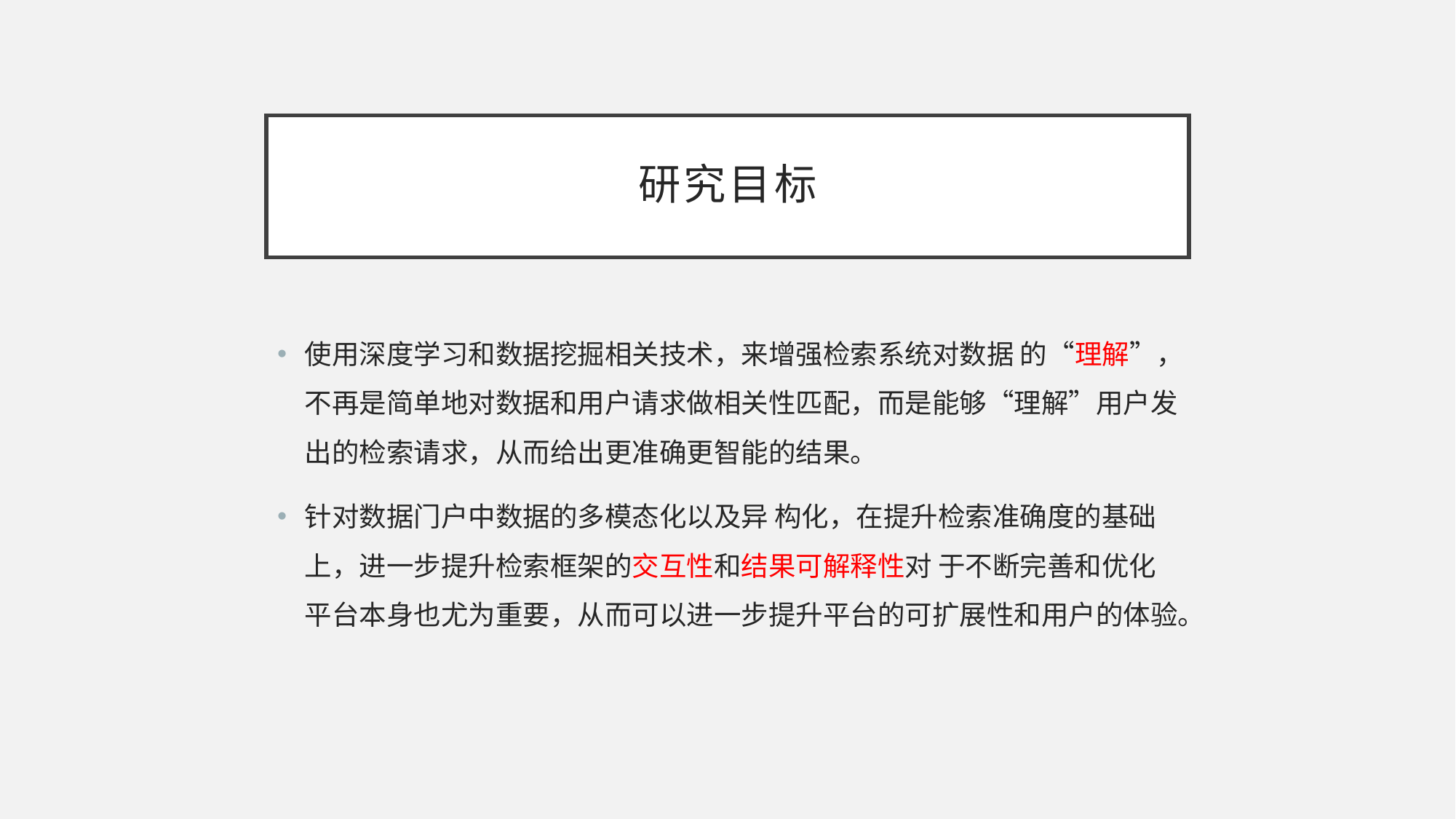

# 研究目标
使用深度学习和数据挖掘相关技术，来增强检索系统对数据 的“理解”，不再是简单地对数据和用户请求做相关性匹配，而是能够“理解”用户发出的检索请求，从而给出更准确更智能的结果。
针对数据门户中数据的多模态化以及异 构化，在提升检索准确度的基础上，进一步提升检索框架的交互性和结果可解释性对 于不断完善和优化平台本身也尤为重要，从而可以进一步提升平台的可扩展性和用户的体验。